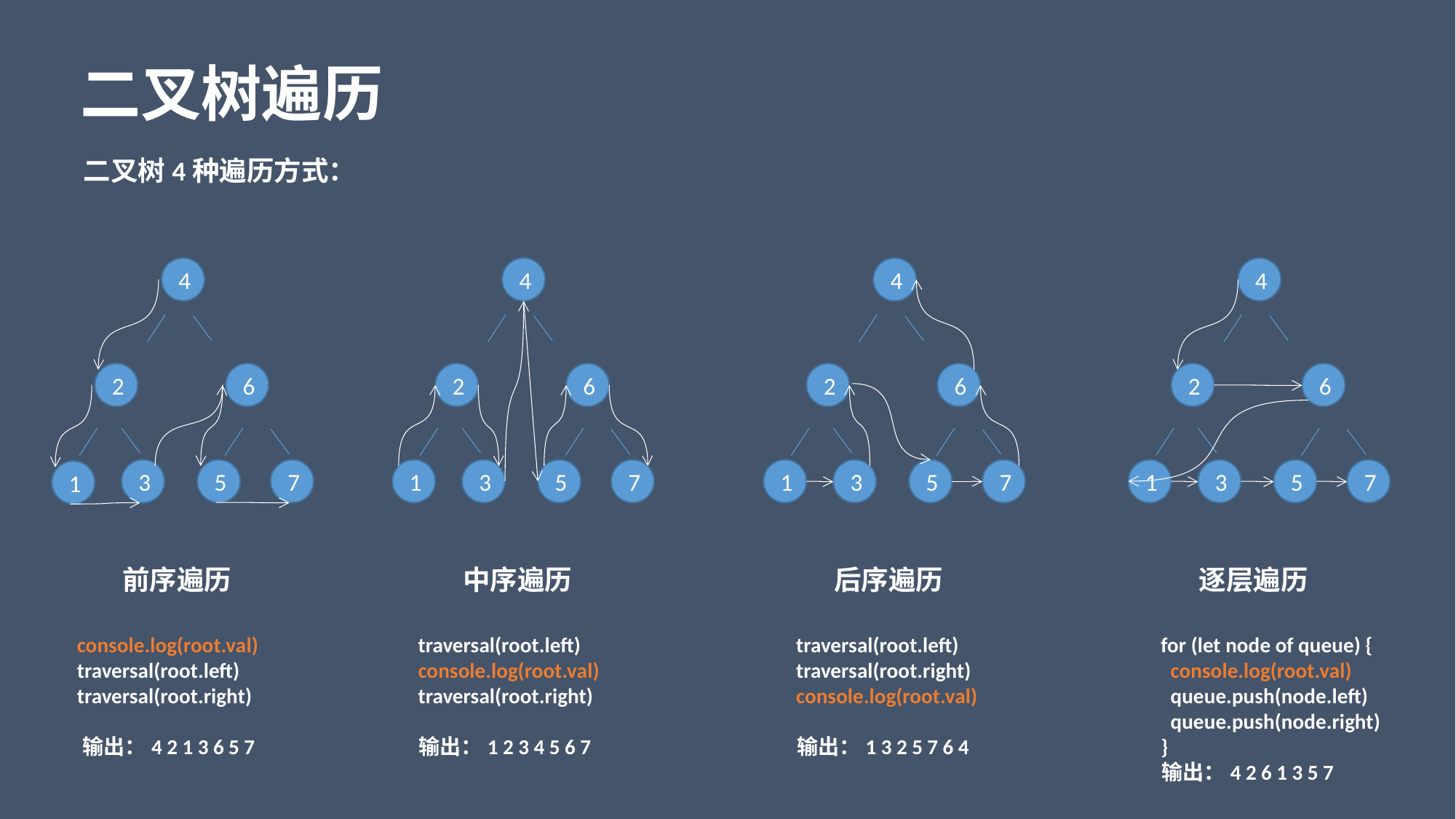

二叉树遍历
二叉树4种遍历方式：
4
4
4
4
2
6
2
6
2
6
2
6
3
5
7
1
3
5
7
1
3
5
7
1
3
5
7
1
前序遍历
中序遍历
后序遍历
逐层遍历
  console.log(root.val)
  traversal(root.left)
  traversal(root.right)

  输出：4 2 1 3 6 5 7
  traversal(root.left)
  console.log(root.val)
  traversal(root.right)

 输出：1 2 3 4 5 6 7
  traversal(root.left)
  traversal(root.right)
  console.log(root.val)

 输出：1 3 2 5 7 6 4
  for (let node of queue) {
    console.log(root.val)
    queue.push(node.left)
    queue.push(node.right)
  }
 输出：4 2 6 1 3 5 7